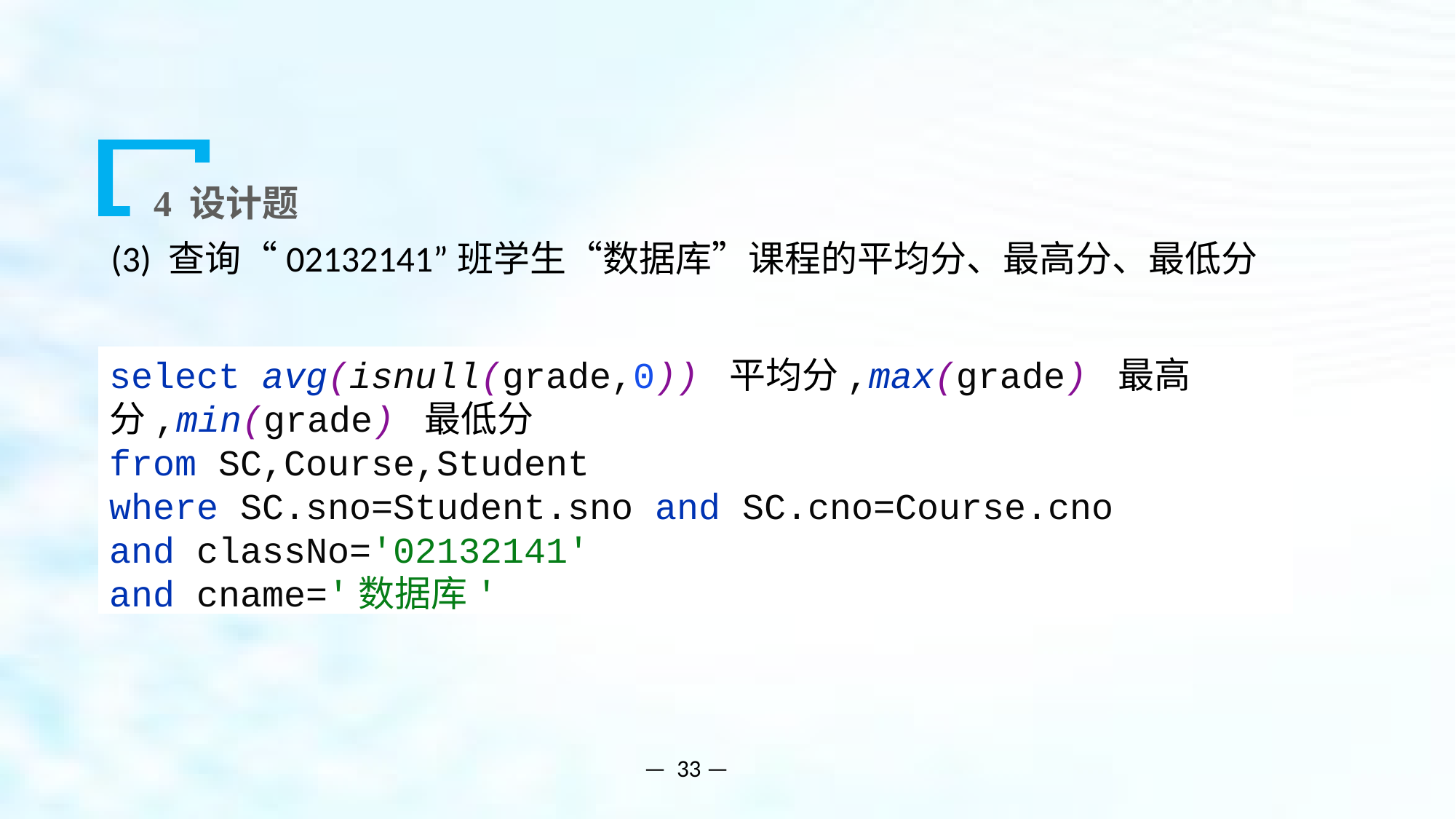

4 设计题
(3) 查询“02132141”班学生“数据库”课程的平均分、最高分、最低分
select avg(isnull(grade,0)) 平均分,max(grade) 最高分,min(grade) 最低分
from SC,Course,Student
where SC.sno=Student.sno and SC.cno=Course.cno
and classNo='02132141'
and cname='数据库'